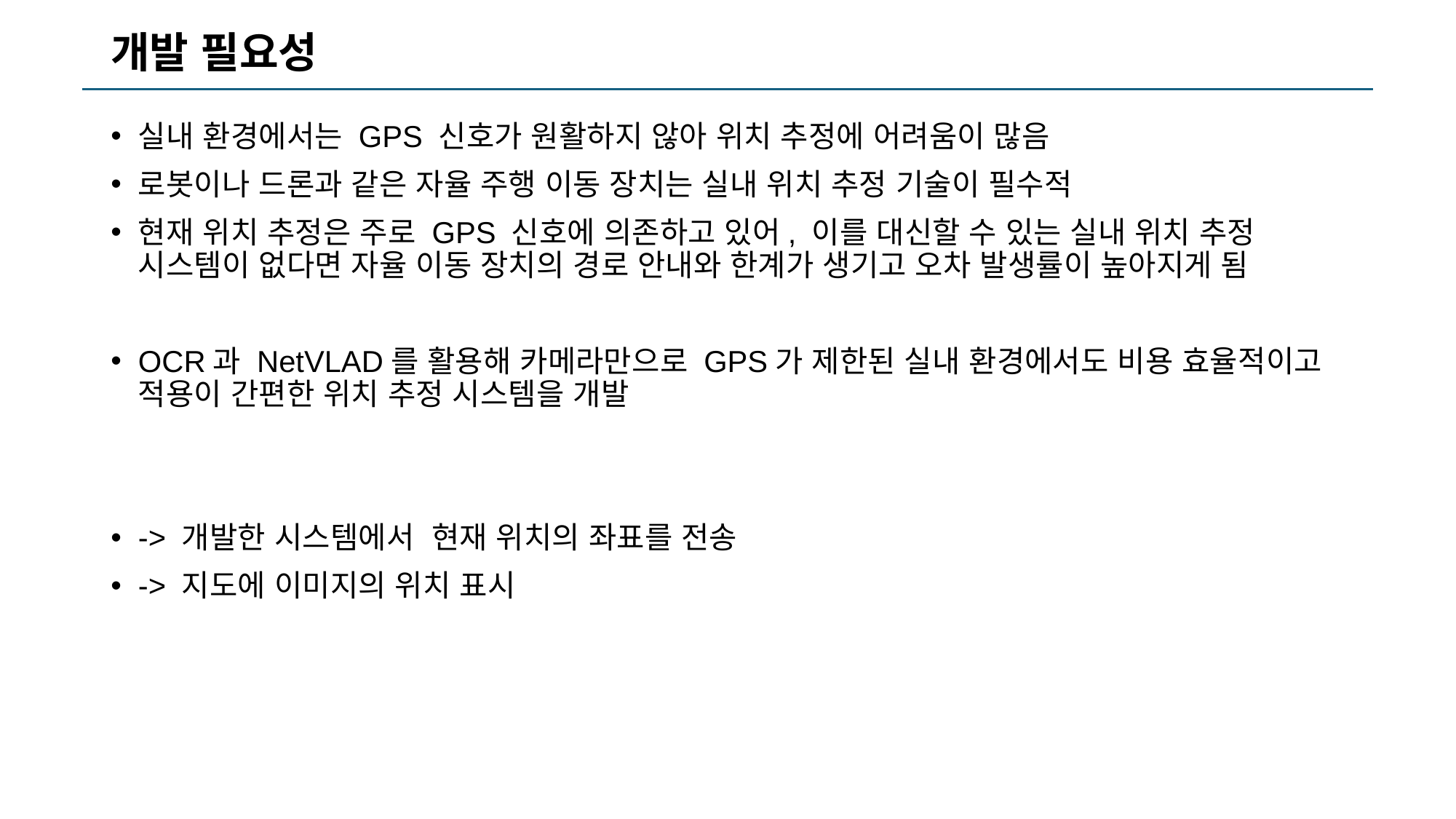

# 개발 필요성
실내 환경에서는 GPS 신호가 원활하지 않아 위치 추정에 어려움이 많음
로봇이나 드론과 같은 자율 주행 이동 장치는 실내 위치 추정 기술이 필수적
현재 위치 추정은 주로 GPS 신호에 의존하고 있어, 이를 대신할 수 있는 실내 위치 추정 시스템이 없다면 자율 이동 장치의 경로 안내와 한계가 생기고 오차 발생률이 높아지게 됨

OCR과 NetVLAD를 활용해 카메라만으로 GPS가 제한된 실내 환경에서도 비용 효율적이고 적용이 간편한 위치 추정 시스템을 개발

-> 개발한 시스템에서  현재 위치의 좌표를 전송
-> 지도에 이미지의 위치 표시